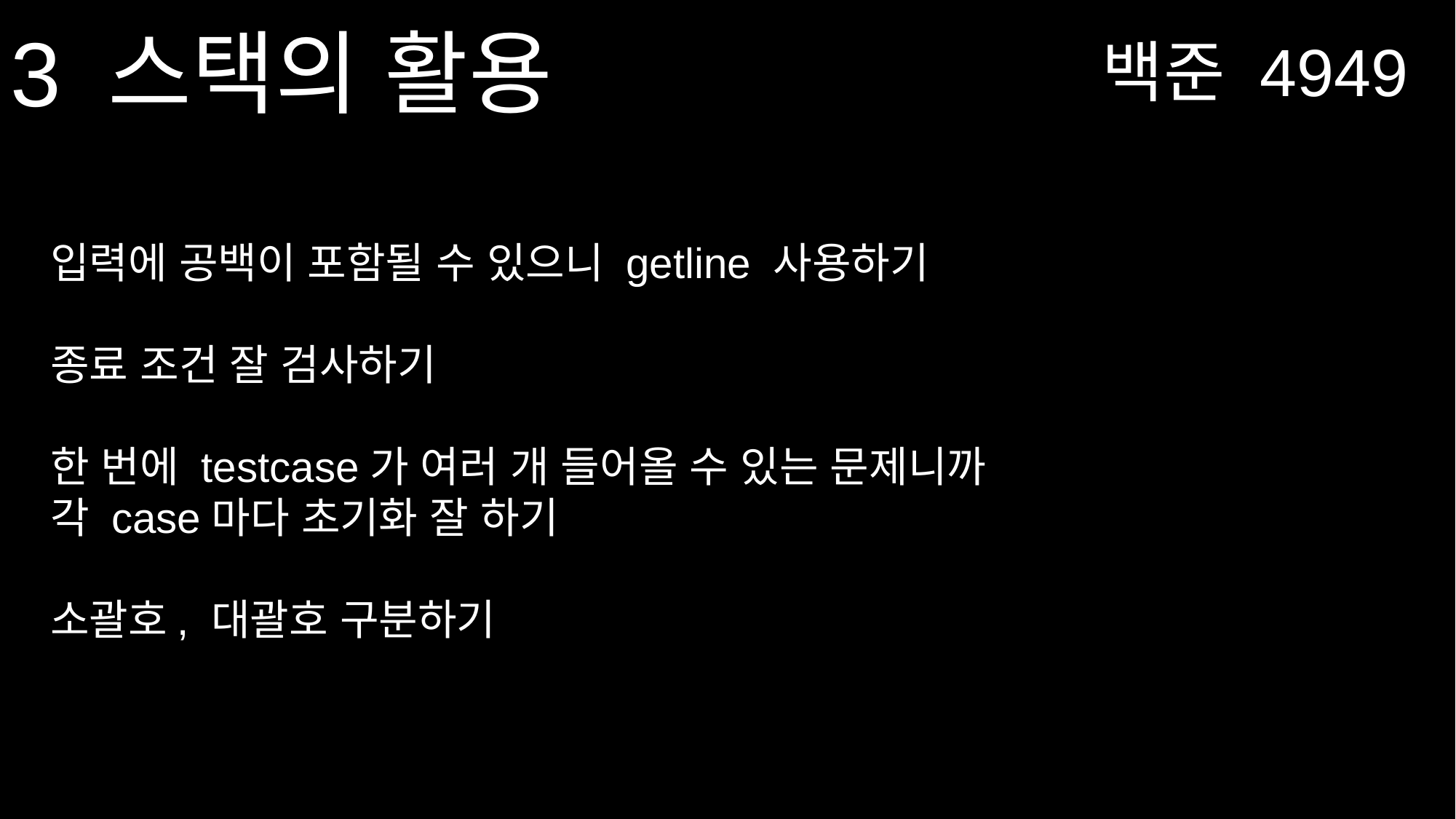

3 스택의 활용
백준 4949
입력에 공백이 포함될 수 있으니 getline 사용하기

종료 조건 잘 검사하기

한 번에 testcase가 여러 개 들어올 수 있는 문제니까
각 case마다 초기화 잘 하기

소괄호, 대괄호 구분하기